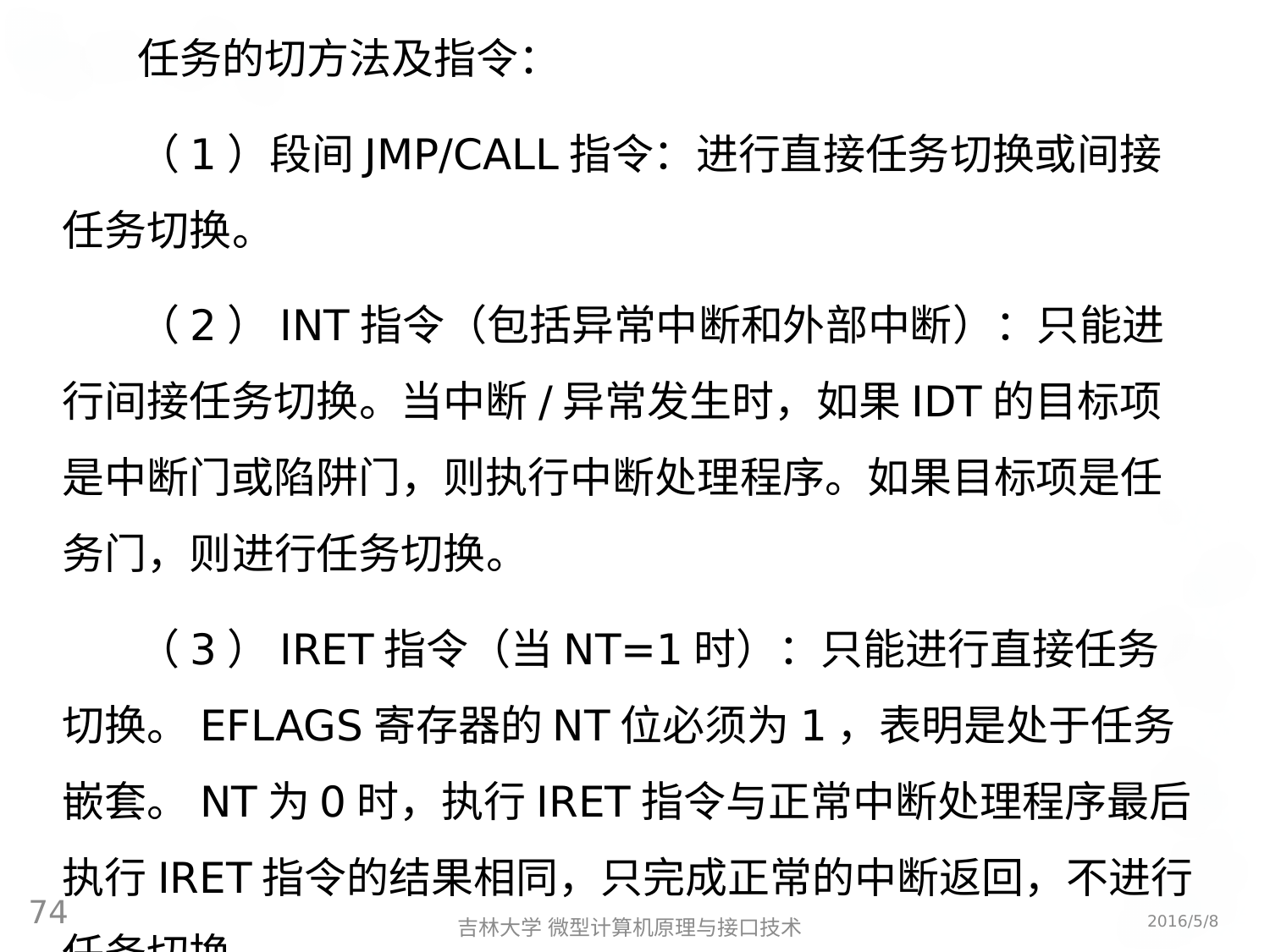

任务的切方法及指令：
（1）段间JMP/CALL指令：进行直接任务切换或间接任务切换。
（2）INT指令（包括异常中断和外部中断）：只能进行间接任务切换。当中断/异常发生时，如果IDT的目标项是中断门或陷阱门，则执行中断处理程序。如果目标项是任务门，则进行任务切换。
（3）IRET指令（当NT=1时）：只能进行直接任务切换。EFLAGS寄存器的NT位必须为1，表明是处于任务嵌套。NT为0时，执行IRET指令与正常中断处理程序最后执行IRET指令的结果相同，只完成正常的中断返回，不进行任务切换。
74
2016/5/8
吉林大学 微型计算机原理与接口技术